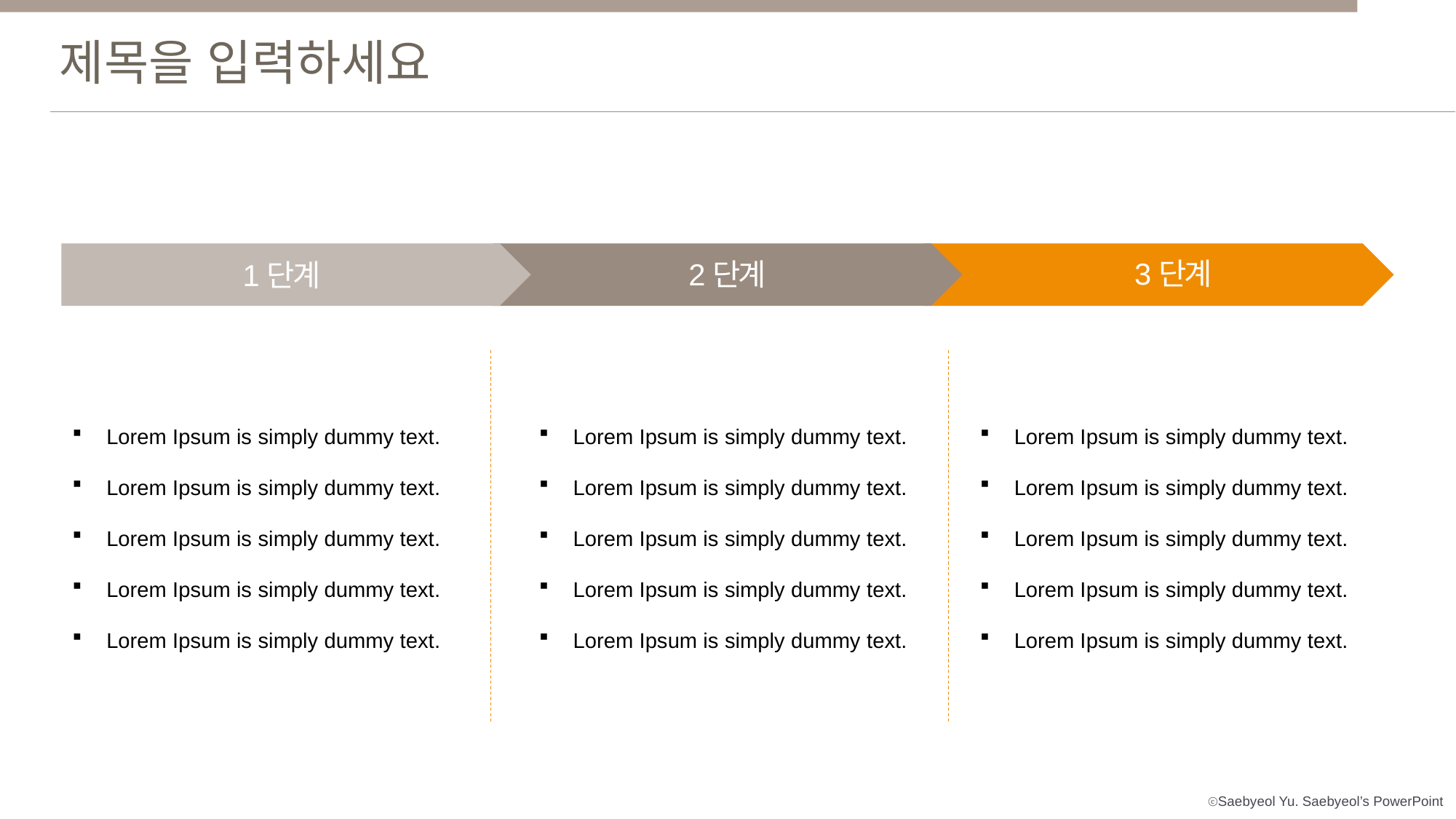

제목을 입력하세요

3단계
2단계
1단계
Lorem Ipsum is simply dummy text.
Lorem Ipsum is simply dummy text.
Lorem Ipsum is simply dummy text.
Lorem Ipsum is simply dummy text.
Lorem Ipsum is simply dummy text.
Lorem Ipsum is simply dummy text.
Lorem Ipsum is simply dummy text.
Lorem Ipsum is simply dummy text.
Lorem Ipsum is simply dummy text.
Lorem Ipsum is simply dummy text.
Lorem Ipsum is simply dummy text.
Lorem Ipsum is simply dummy text.
Lorem Ipsum is simply dummy text.
Lorem Ipsum is simply dummy text.
Lorem Ipsum is simply dummy text.